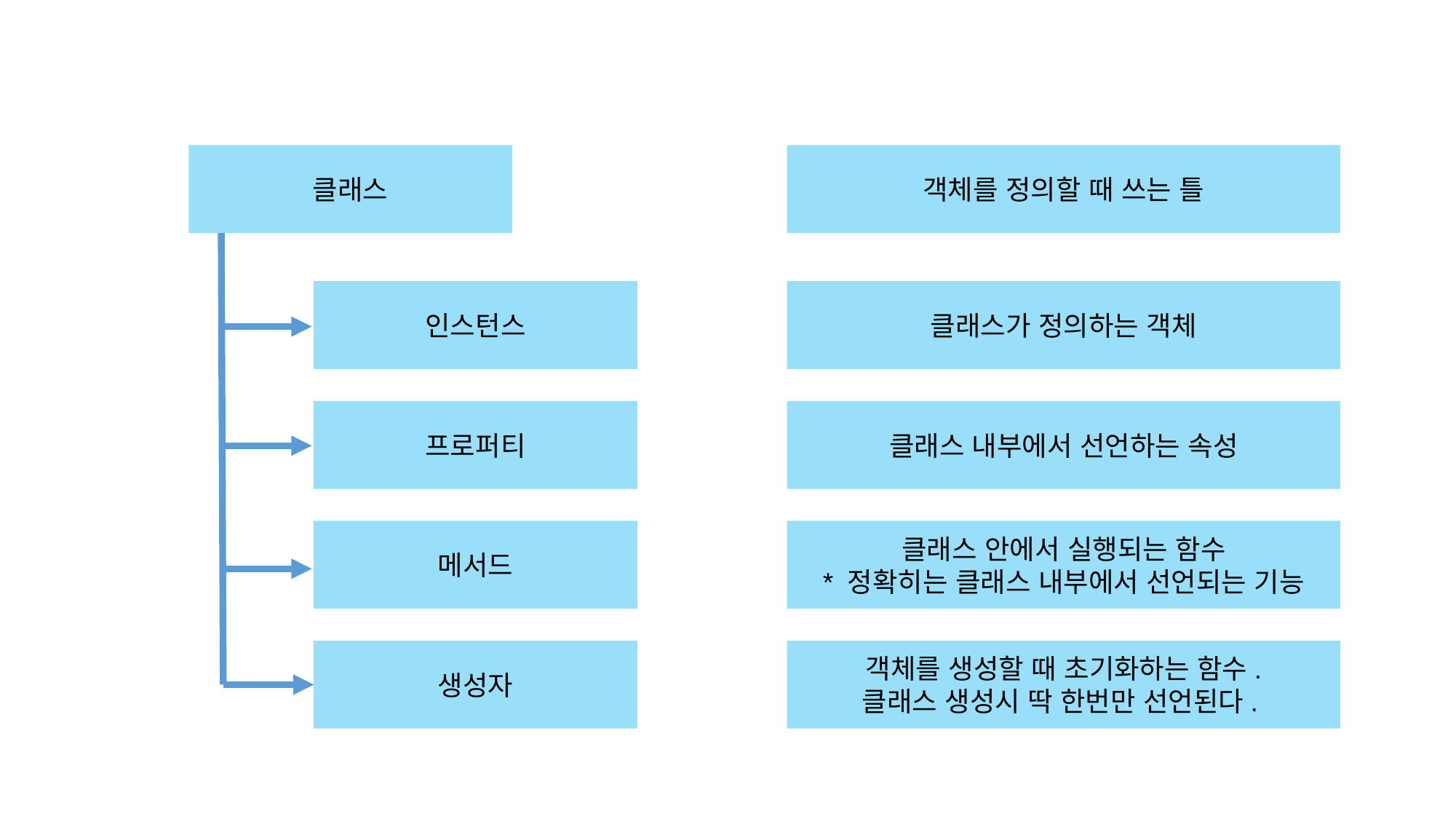

클래스
객체를 정의할 때 쓰는 틀
인스턴스
클래스가 정의하는 객체
프로퍼티
클래스 내부에서 선언하는 속성
메서드
클래스 안에서 실행되는 함수
* 정확히는 클래스 내부에서 선언되는 기능
생성자
객체를 생성할 때 초기화하는 함수.
클래스 생성시 딱 한번만 선언된다.